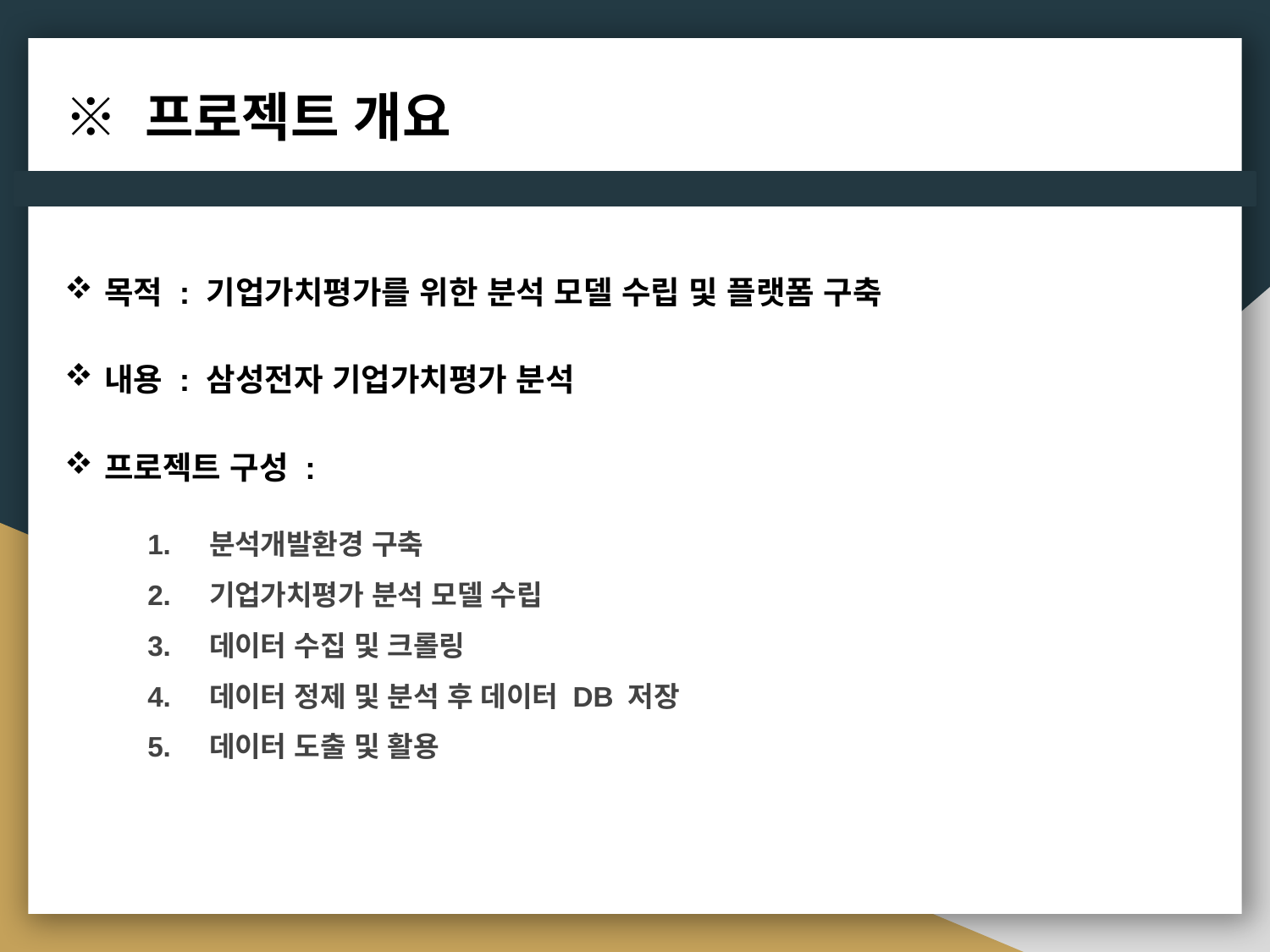

# ※ 프로젝트 개요

목적 : 기업가치평가를 위한 분석 모델 수립 및 플랫폼 구축

내용 : 삼성전자 기업가치평가 분석

프로젝트 구성 :

1.    분석개발환경 구축
2.    기업가치평가 분석 모델 수립
3.    데이터 수집 및 크롤링
4.    데이터 정제 및 분석 후 데이터 DB 저장
5.    데이터 도출 및 활용